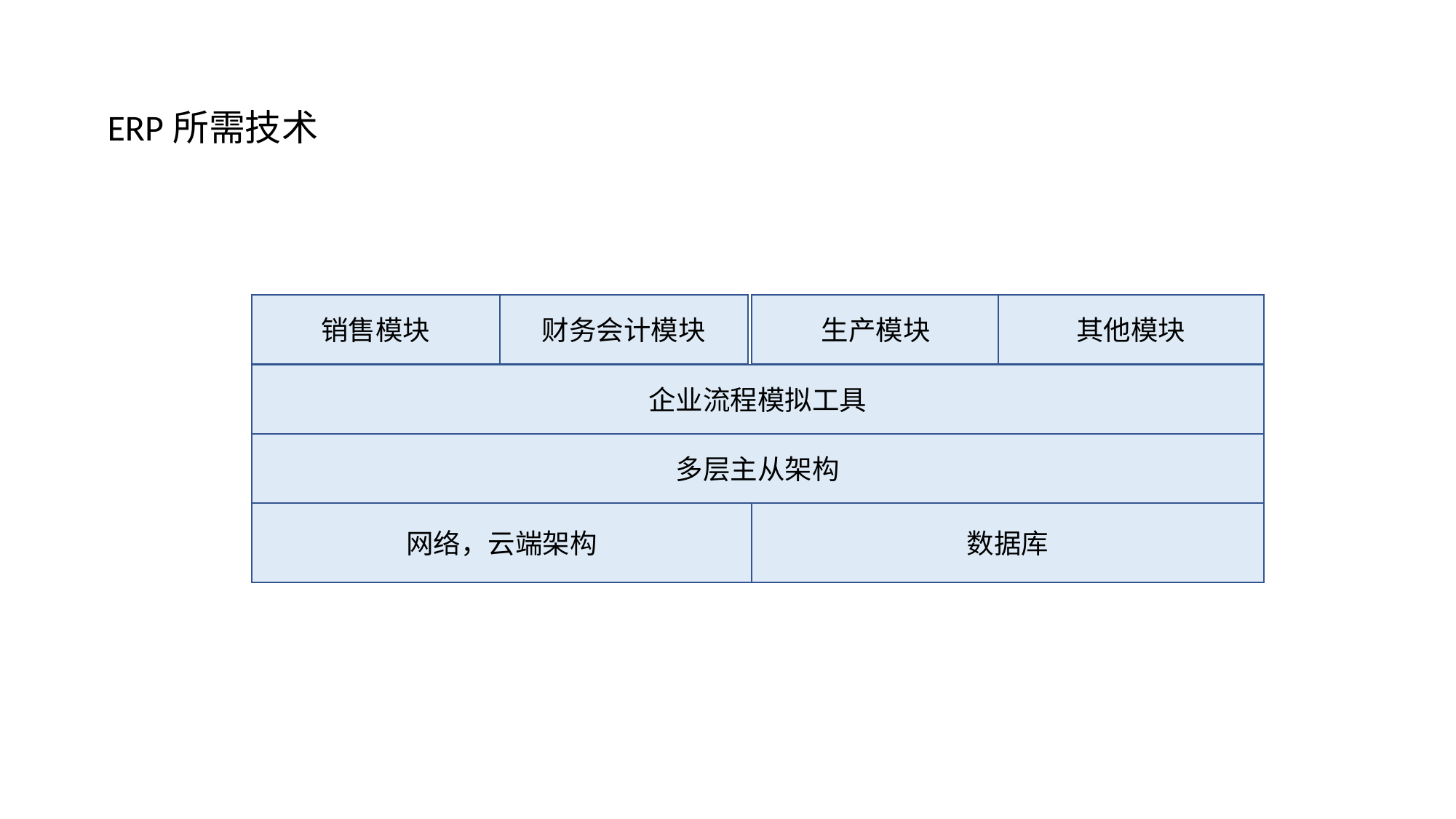

ERP所需技术
其他模块
销售模块
财务会计模块
生产模块
企业流程模拟工具
多层主从架构
网络，云端架构
数据库